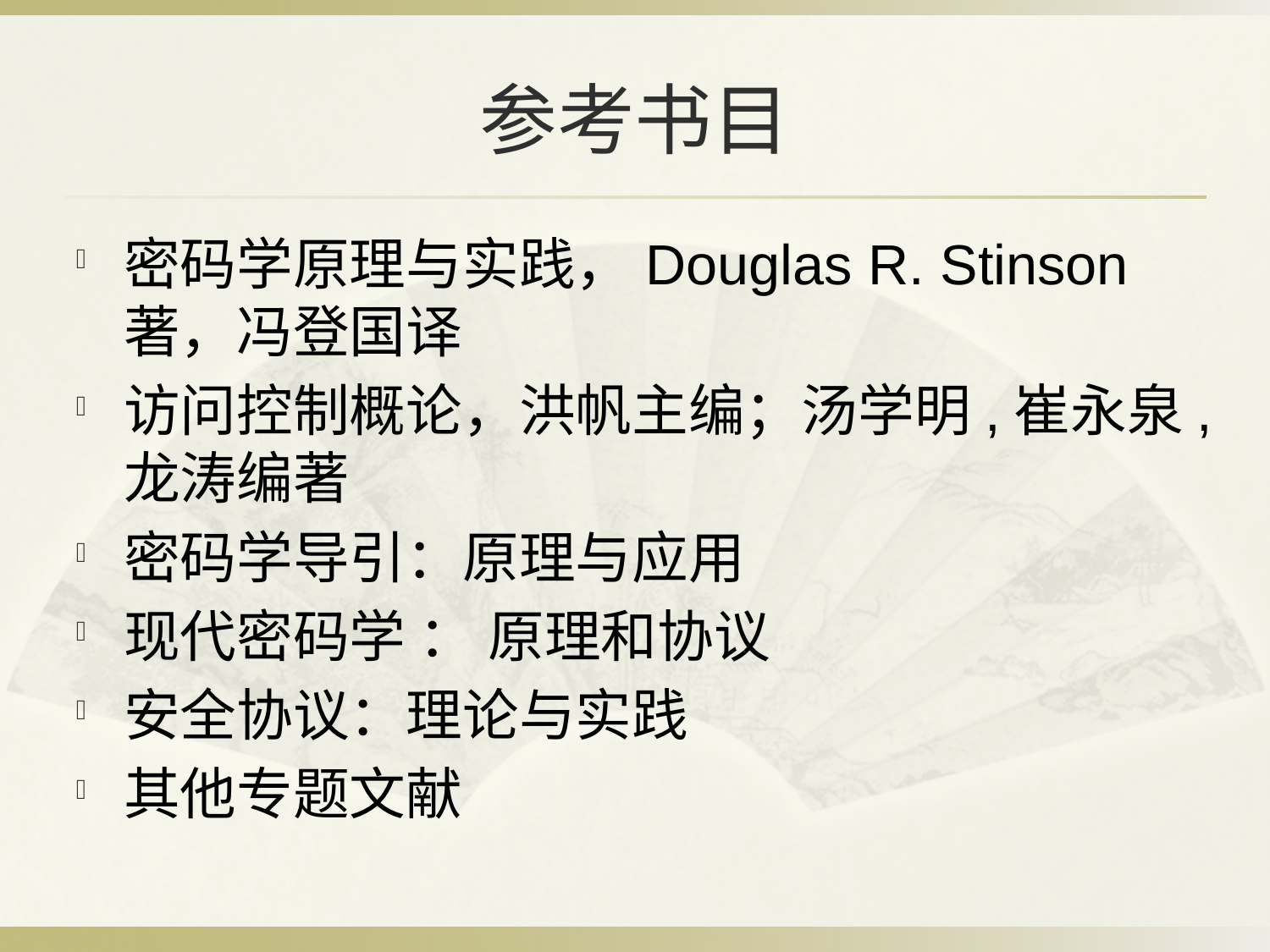

# 参考书目
密码学原理与实践，Douglas R. Stinson著，冯登国译
访问控制概论，洪帆主编；汤学明,崔永泉,龙涛编著
密码学导引：原理与应用
现代密码学 ： 原理和协议
安全协议：理论与实践
其他专题文献